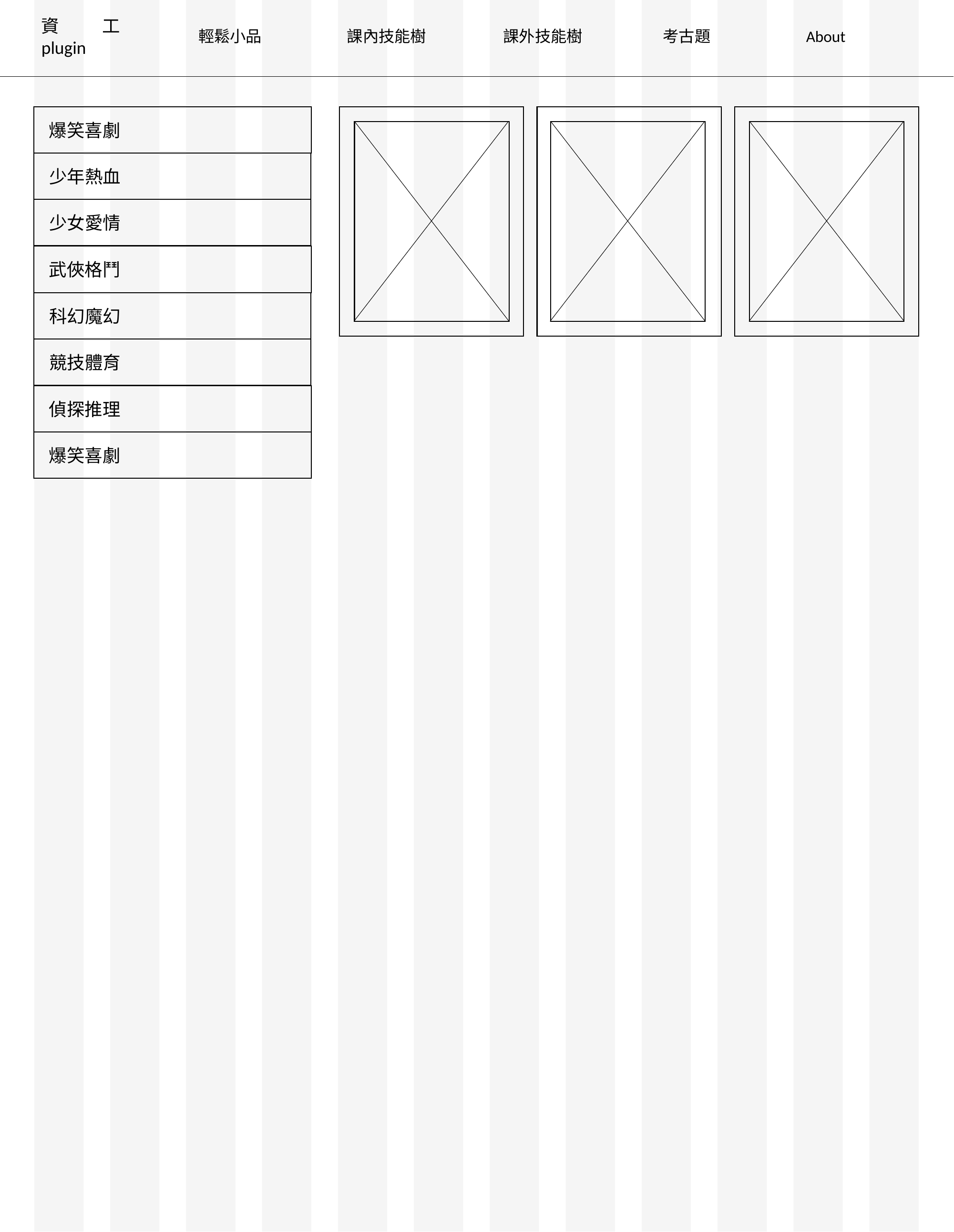

資工plugin
輕鬆小品
課內技能樹
課外技能樹
考古題
About
 爆笑喜劇

 少年熱血
 少女愛情
 武俠格鬥
 科幻魔幻
 競技體育
 偵探推理
 爆笑喜劇